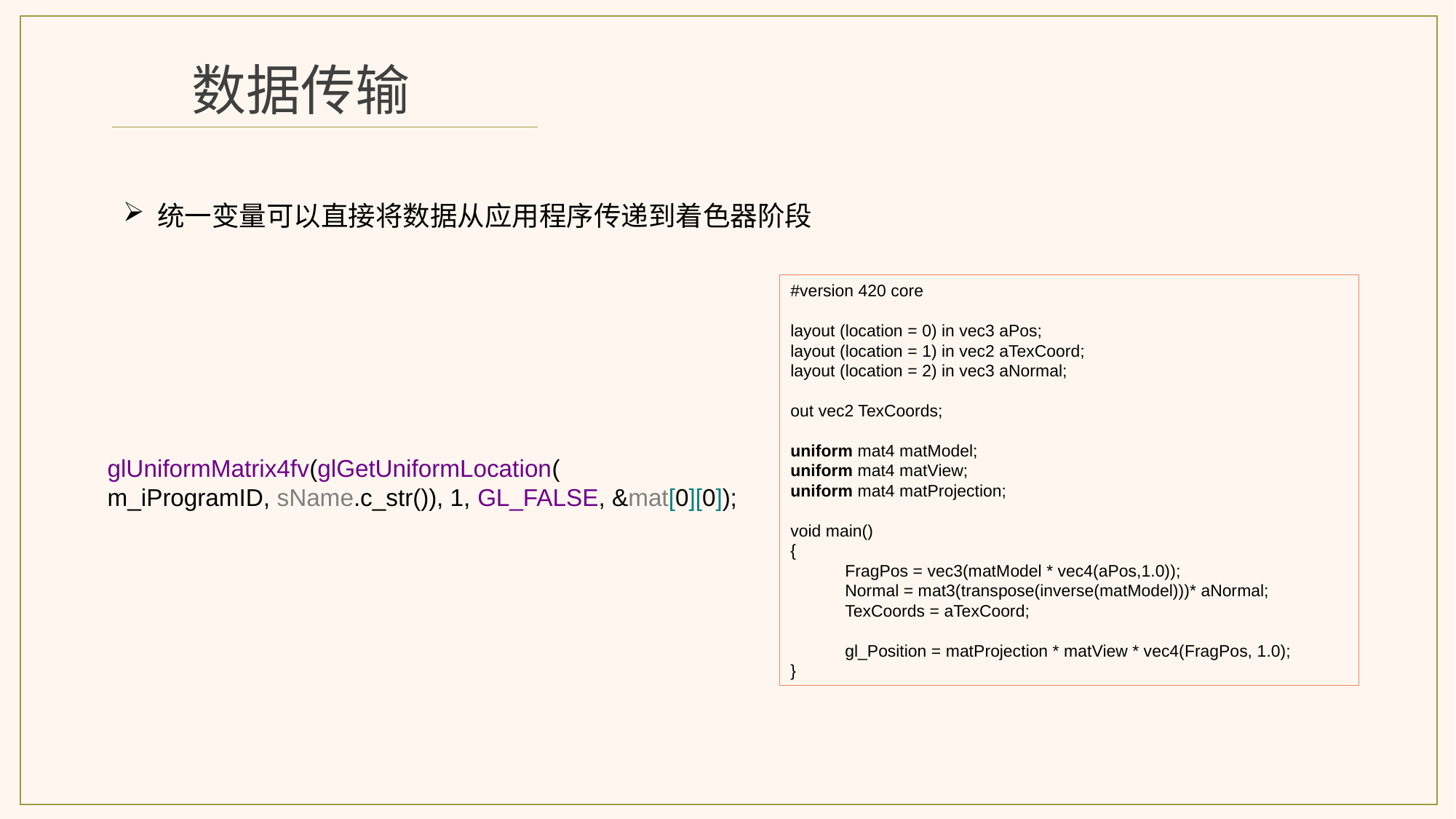

数据传输
统一变量可以直接将数据从应用程序传递到着色器阶段
#version 420 core

layout (location = 0) in vec3 aPos;
layout (location = 1) in vec2 aTexCoord;
layout (location = 2) in vec3 aNormal;

out vec2 TexCoords;

uniform mat4 matModel;
uniform mat4 matView;
uniform mat4 matProjection;

void main()
{
FragPos = vec3(matModel * vec4(aPos,1.0));
Normal = mat3(transpose(inverse(matModel)))* aNormal;
TexCoords = aTexCoord;

gl_Position = matProjection * matView * vec4(FragPos, 1.0);
}
glUniformMatrix4fv(glGetUniformLocation(
m_iProgramID, sName.c_str()), 1, GL_FALSE, &mat[0][0]);